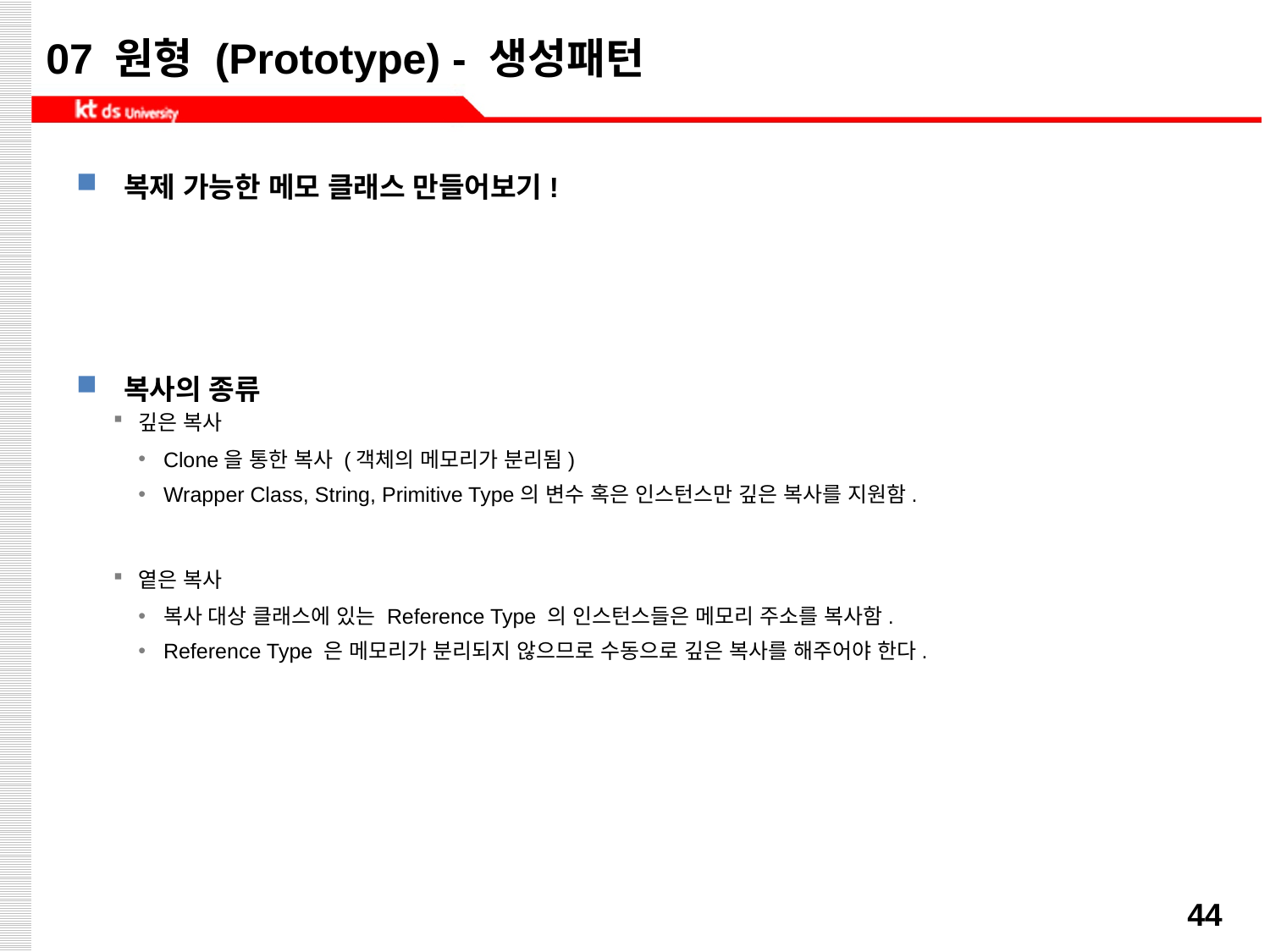

# 07 원형 (Prototype) - 생성패턴
복제 가능한 메모 클래스 만들어보기!

복사의 종류
깊은 복사
Clone을 통한 복사 (객체의 메모리가 분리됨)
Wrapper Class, String, Primitive Type의 변수 혹은 인스턴스만 깊은 복사를 지원함.

옅은 복사
복사 대상 클래스에 있는 Reference Type 의 인스턴스들은 메모리 주소를 복사함.
Reference Type 은 메모리가 분리되지 않으므로 수동으로 깊은 복사를 해주어야 한다.